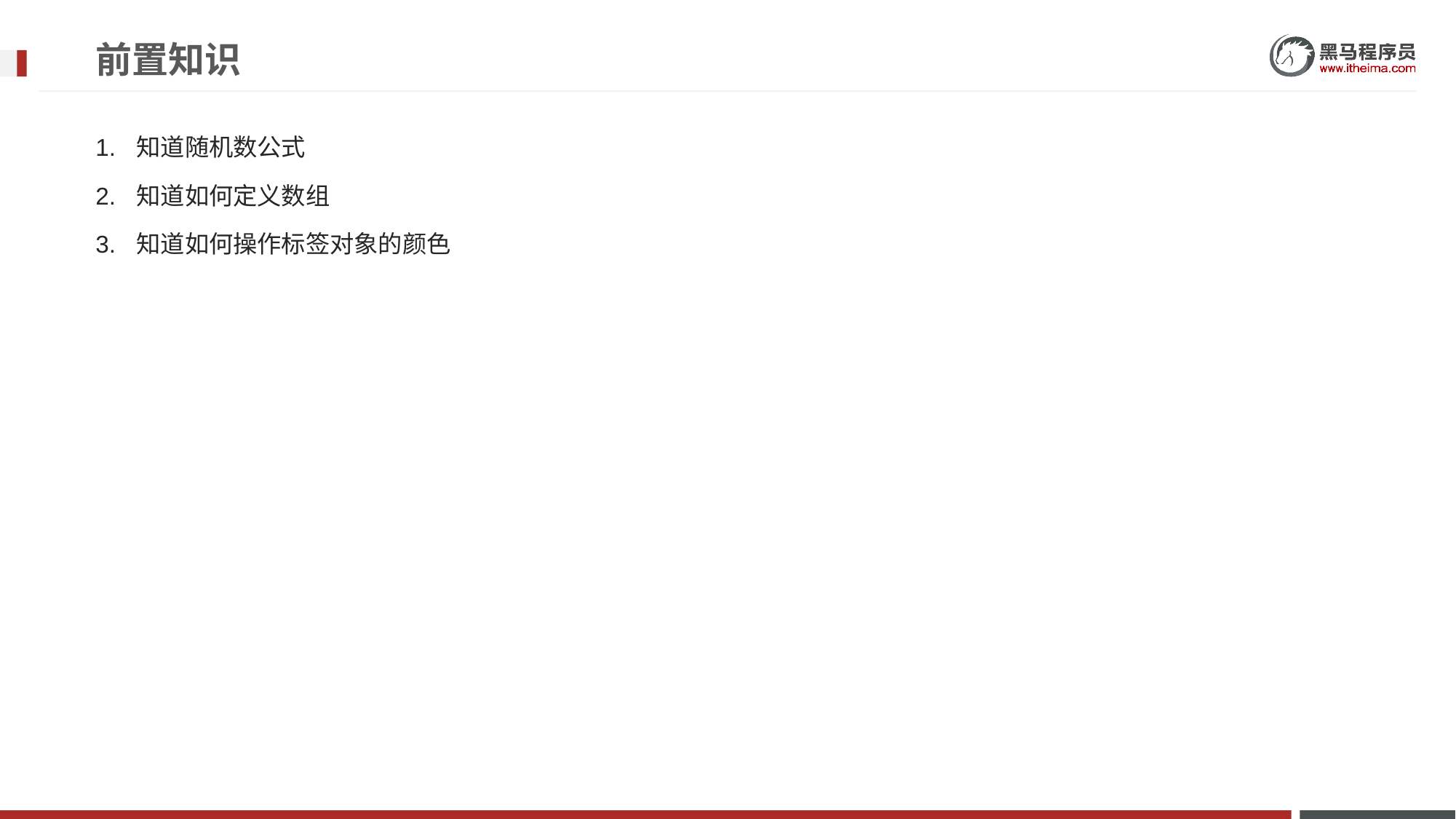

# 前置知识
知道随机数公式
知道如何定义数组
知道如何操作标签对象的颜色